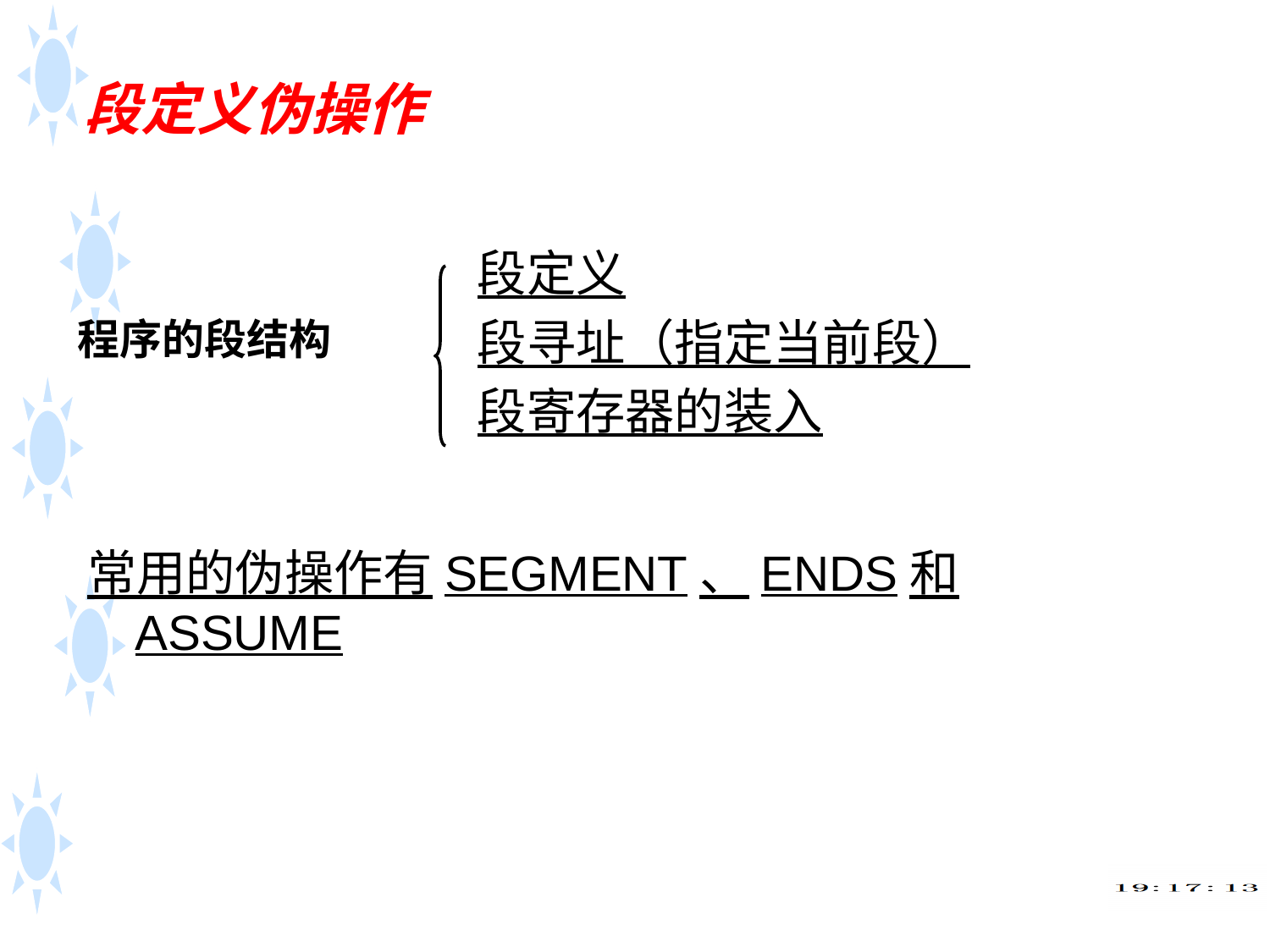

# 段定义伪操作
段定义
段寻址（指定当前段）
段寄存器的装入

程序的段结构
常用的伪操作有SEGMENT、ENDS和ASSUME
57